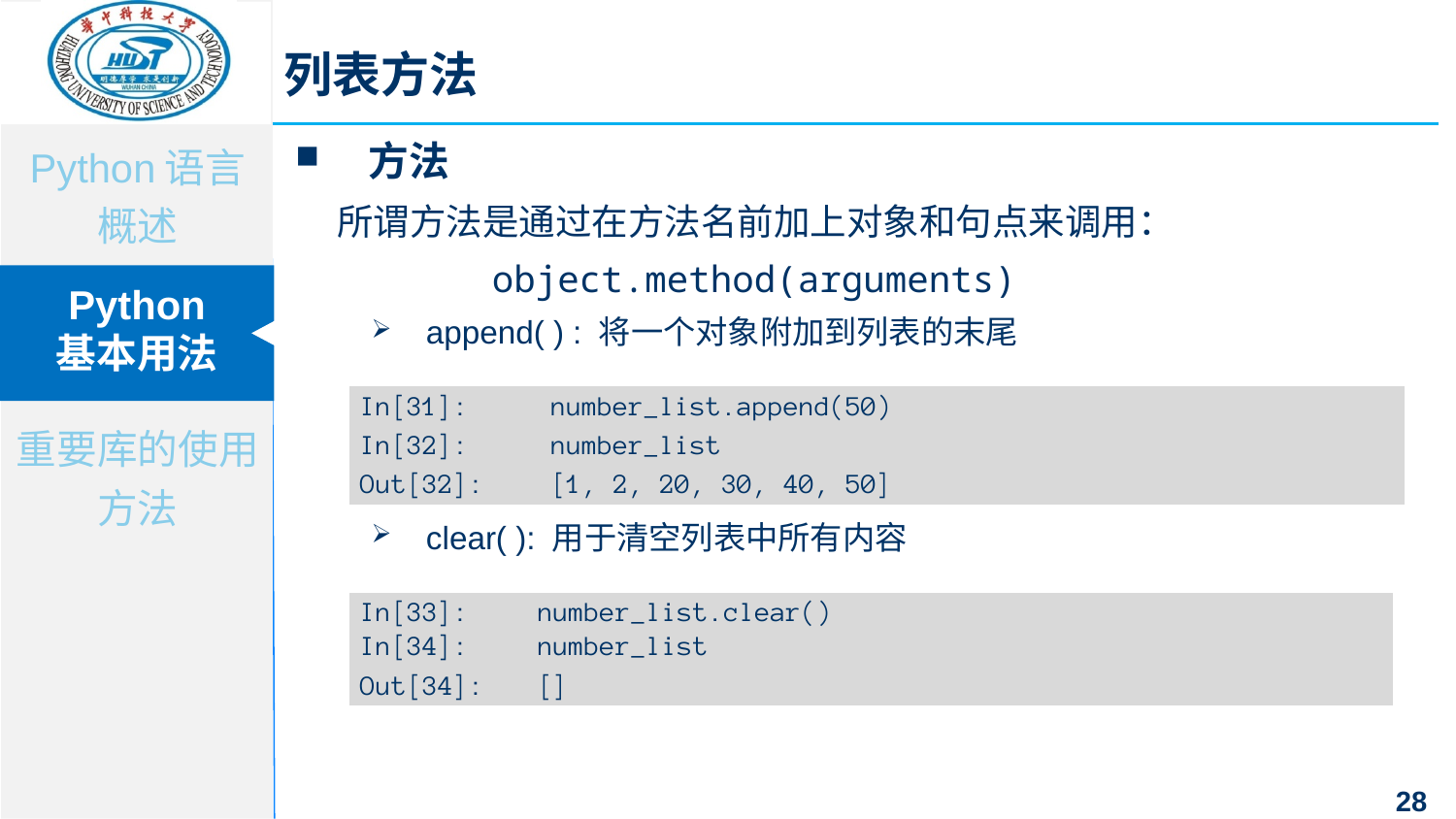

列表方法
方法
    所谓方法是通过在方法名前加上对象和句点来调用：
         object.method(arguments)
append( ) : 将一个对象附加到列表的末尾

clear( ): 用于清空列表中所有内容
| In[31]: | number\_list.append(50) |
| --- | --- |
| In[32]: | number\_list |
| Out[32]: | [1, 2, 20, 30, 40, 50] |
| In[33]: | number\_list.clear() |
| --- | --- |
| In[34]: | number\_list |
| Out[34]: | [] |